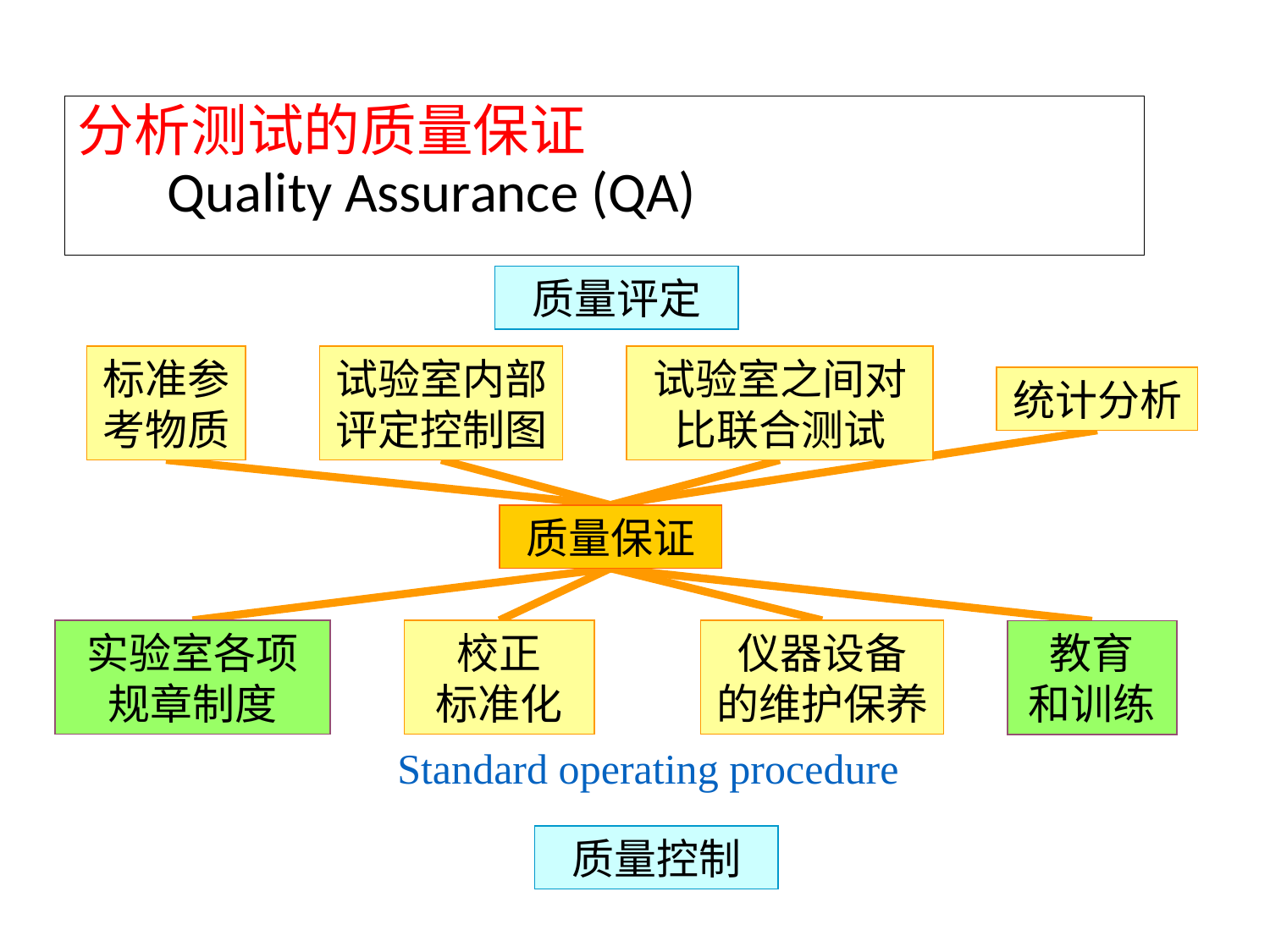

# 分析测试的质量保证 Quality Assurance (QA)
质量评定
标准参考物质
试验室内部评定控制图
试验室之间对比联合测试
统计分析
质量保证
实验室各项规章制度
校正
标准化
仪器设备
的维护保养
教育
和训练
Standard operating procedure
质量控制